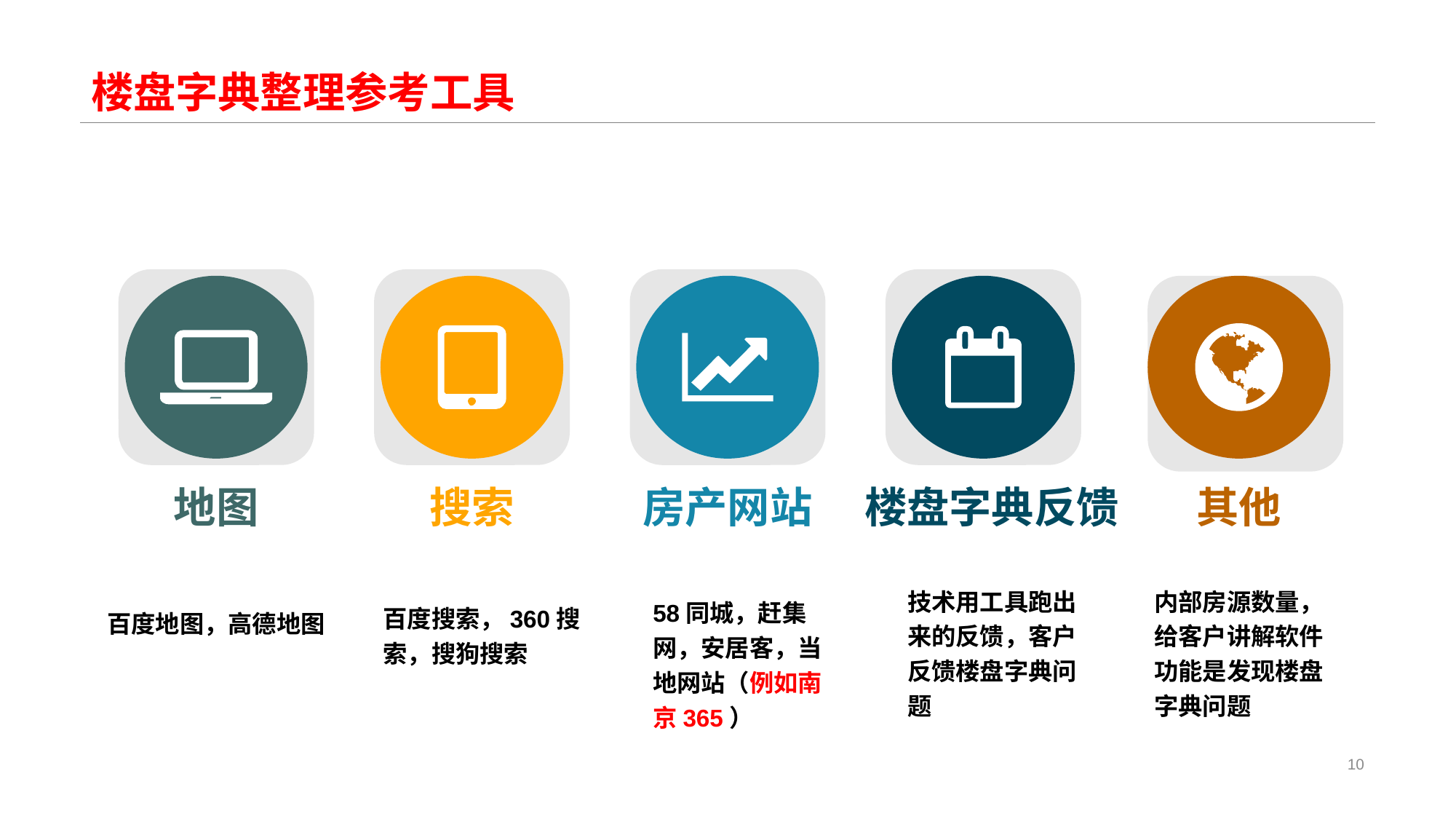

# 楼盘字典整理参考工具

地图
百度地图，高德地图
搜索
百度搜索，360搜索，搜狗搜索
房产网站
58同城，赶集网，安居客，当地网站（例如南京365）
其他
内部房源数量，给客户讲解软件功能是发现楼盘字典问题
楼盘字典反馈
技术用工具跑出来的反馈，客户反馈楼盘字典问题
10